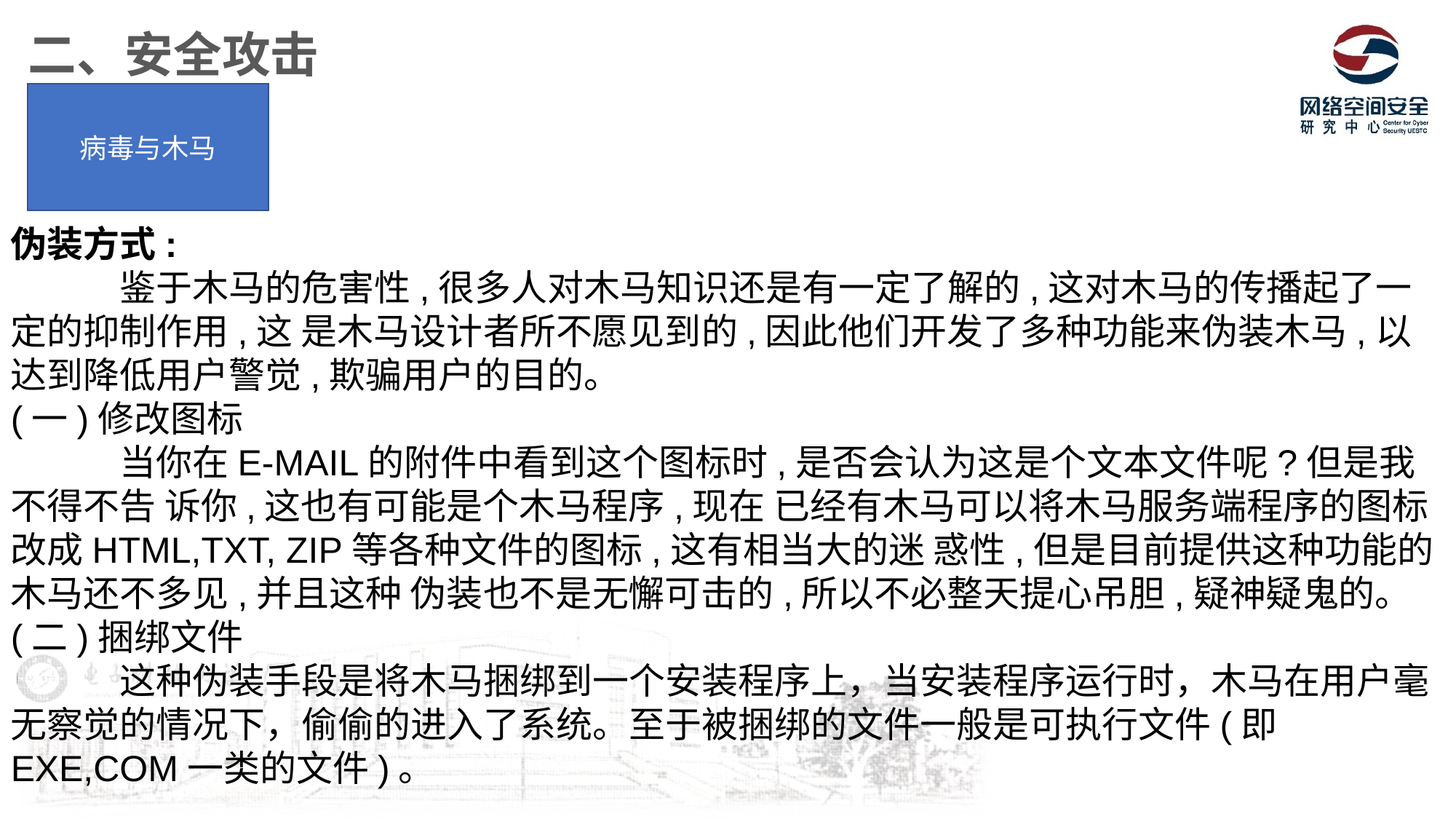

二、安全攻击
病毒与木马
伪装方式:
	鉴于木马的危害性,很多人对木马知识还是有一定了解的,这对木马的传播起了一定的抑制作用,这 是木马设计者所不愿见到的,因此他们开发了多种功能来伪装木马,以达到降低用户警觉,欺骗用户的目的。
(一)修改图标
	当你在E-MAIL的附件中看到这个图标时,是否会认为这是个文本文件呢?但是我不得不告 诉你,这也有可能是个木马程序,现在 已经有木马可以将木马服务端程序的图标改成HTML,TXT, ZIP等各种文件的图标,这有相当大的迷 惑性,但是目前提供这种功能的木马还不多见,并且这种 伪装也不是无懈可击的,所以不必整天提心吊胆,疑神疑鬼的。
(二)捆绑文件
	这种伪装手段是将木马捆绑到一个安装程序上，当安装程序运行时，木马在用户毫无察觉的情况下，偷偷的进入了系统。至于被捆绑的文件一般是可执行文件(即EXE,COM一类的文件)。